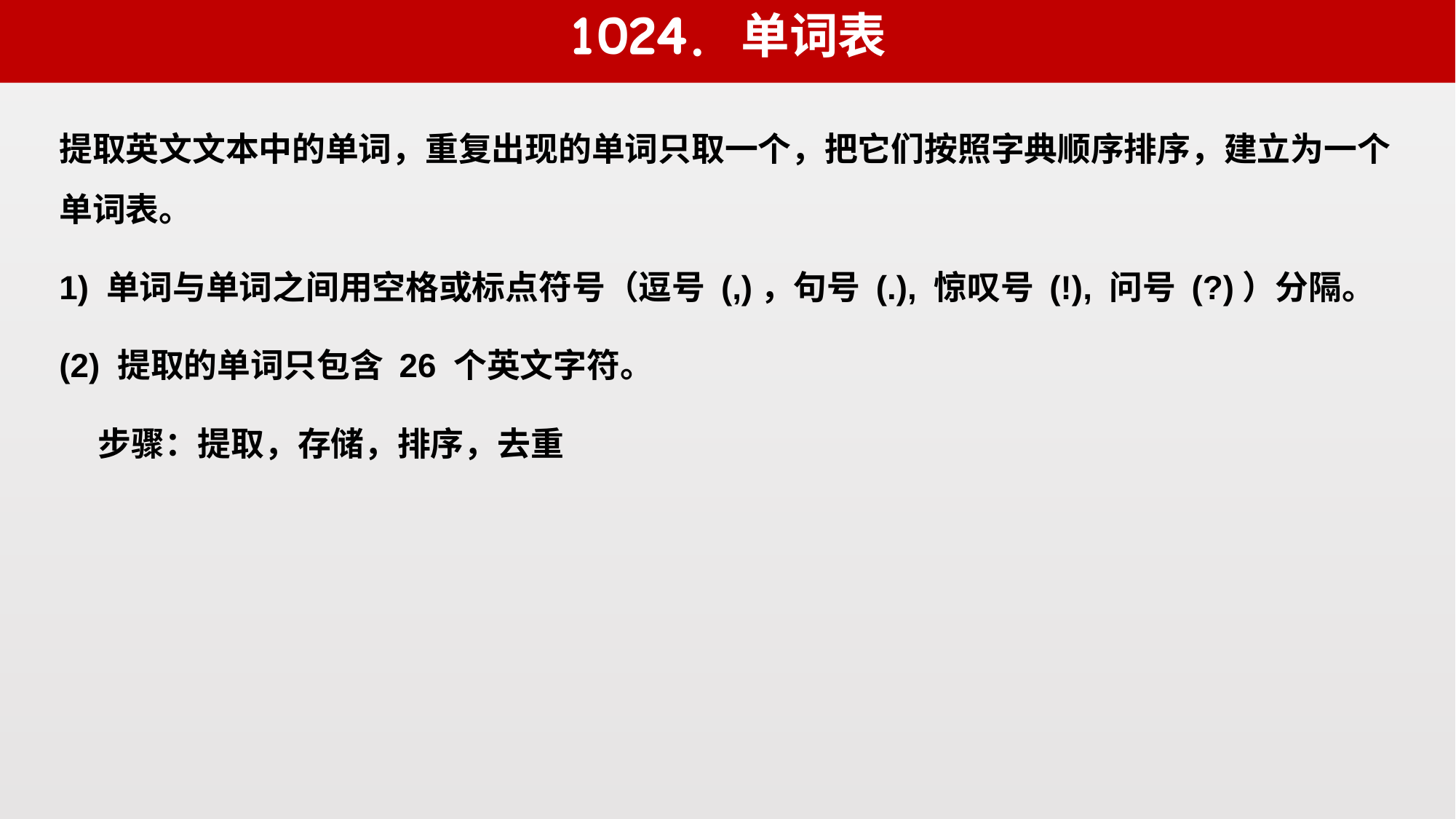

1024. 单词表
提取英文文本中的单词，重复出现的单词只取一个，把它们按照字典顺序排序，建立为一个单词表。
1) 单词与单词之间用空格或标点符号（逗号 (,)，句号 (.), 惊叹号 (!), 问号 (?)）分隔。
(2) 提取的单词只包含 26 个英文字符。
    步骤：提取，存储，排序，去重

#define INF 501//每段文本不超过500个字符
char word[INF][100];//存储单词，至多500个单词，每个单词最多100位，
int s=0;
//
void select(char a[]) {
	s=0;
    int i,j,len,start;
    len=strlen(a);
    start=0;
    for(i=0; i<len; i++) {
        if(a[i]<='z'&&a[i]>='a') {
			continue;
		}//a[i]是字母，继续遍历
       else if(start<i)//不是字母，表示单词结束，每个单词结束的时候要判断start的位置，防止读入分隔符
		{
			for(j=start; j<i; j++) {
                                              			 word[s][j-start]=a[j];//存储单词
            				          }
          			 s++;//单词计数
            			 start=i+1;//start指向下一个位置
		}
       else//(start==i)多个符号
		 	start=i+1;
    }
//for循环完成后如果以符号结尾，所有单词提取并存储完毕，如果以字母结尾，那么最后一个单词还未存储
   if(start<len)//以单词结尾，存储最后一个单词
	{
		for(j=start; j<i; j++) {
			word[s][j-start]=a[j];
       			           }
       	}

//对单词的排序
    char tmp[INF];
    for(i=0; i<s; i++) {
        for(j=i+1; j<s; j++) {
            if(strcmp(word[i],word[j])>0) {
                strcpy(tmp,word[i]);
                strcpy(word[i],word[j]);
                strcpy(word[j],tmp);
            }
        }
    }
//排好序后去重
    strcpy(tmp,word[0]);
    printf("%s",word[0]);
for(i=1; i<s; i++) {
        if(strcmp(tmp,word[i])==0) {
//当前单词与前一个相同，不做处理
            continue;

        }
       else {
//当前单词与前一个不相同，输出。
	strcpy(tmp,word[i]);
            	printf(" %s",word[i]);
        }
    }
    printf("\n");
}

int main() {
    int i,j,t;
    char sentence[INF];
    scanf("%d",&t);//问题数
    getchar();//接收回车，否则，getline就只接受一个回车
    for(i=0; i<t; i++) {
		for(int h=0;h<501;h++)//清空
			for(j=0;j<100;j++)
				word[h][j]='\0';
			cin.getline(sentence,INF);//输入句子,以回车结束
			printf("case #%d:\n",i);
			select(sentence);
    }
    return 0;
}